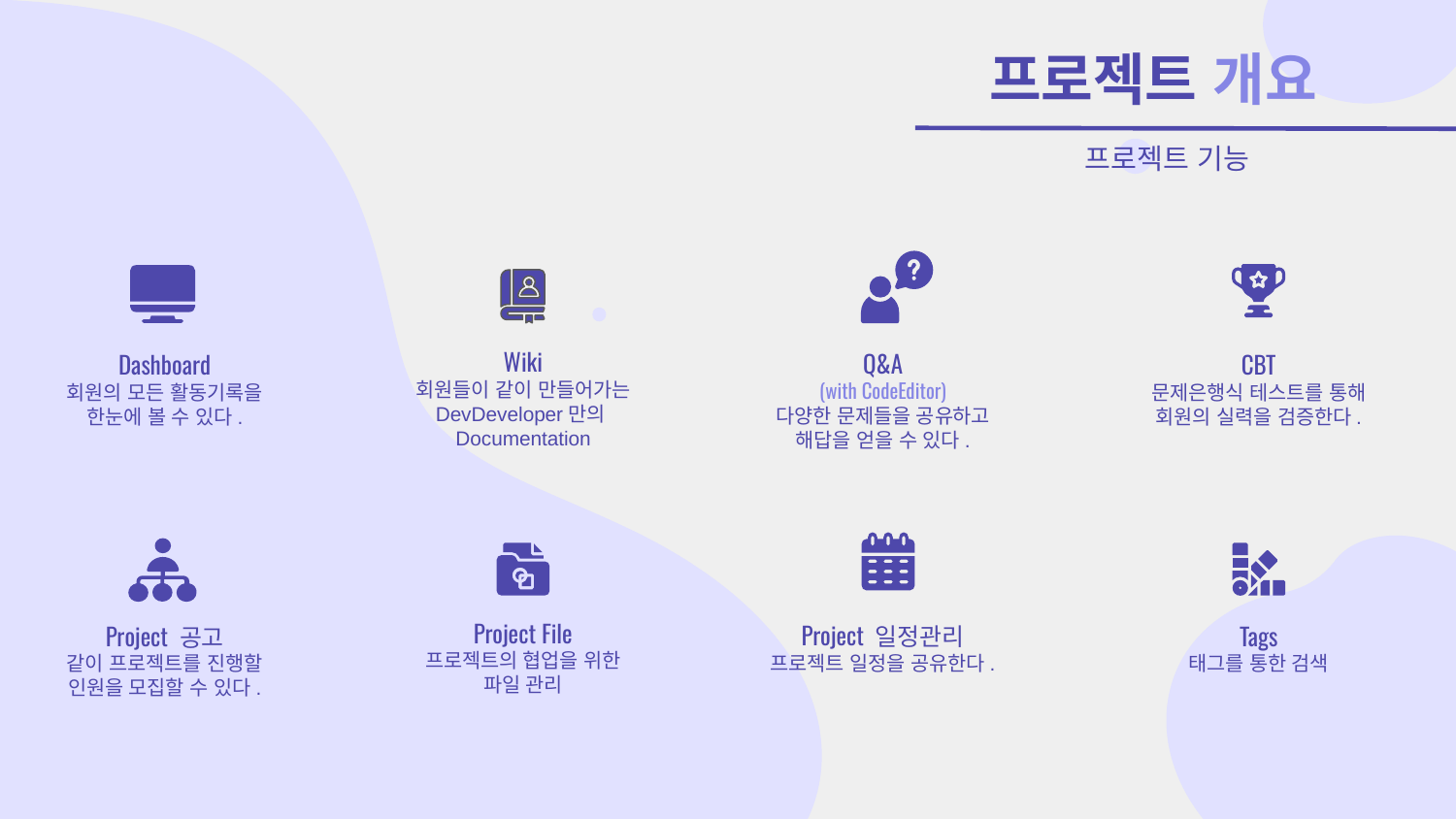

프로젝트 개요
프로젝트 기능

Wiki
회원들이 같이 만들어가는 DevDeveloper만의
Documentation
Q&A
(with CodeEditor)
다양한 문제들을 공유하고 해답을 얻을 수 있다.
Dashboard
회원의 모든 활동기록을 한눈에 볼 수 있다.
CBT
문제은행식 테스트를 통해 회원의 실력을 검증한다.

Project File
프로젝트의 협업을 위한 파일 관리
Project 일정관리
프로젝트 일정을 공유한다.
Project 공고
같이 프로젝트를 진행할 인원을 모집할 수 있다.
Tags
태그를 통한 검색